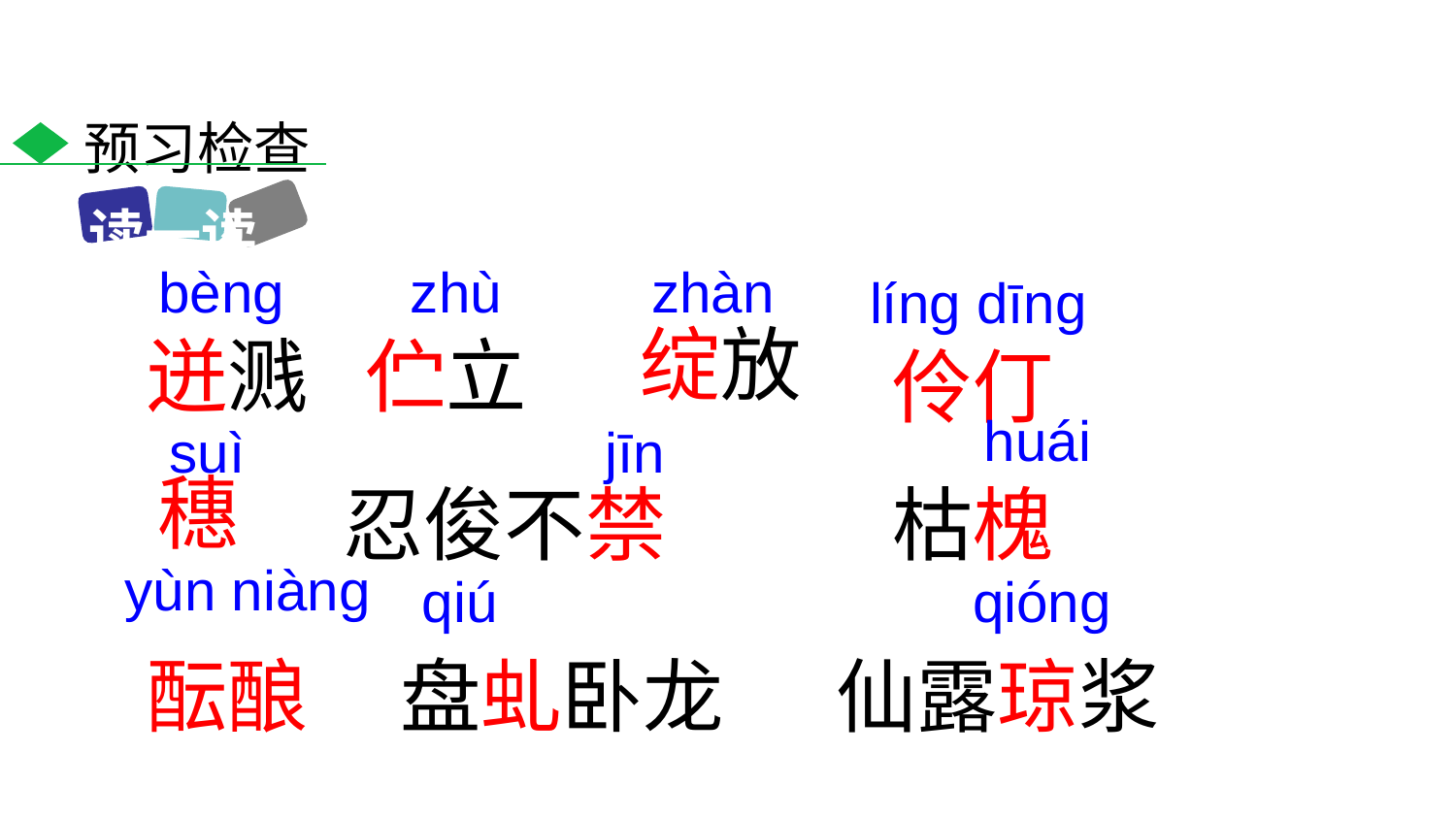

预习检查

读一读

bènɡ
zhù
zhàn
línɡ dīnɡ
绽放
迸溅
伫立
伶仃
huái
suì
jīn
穗
忍俊不禁
枯槐
yùn niàng
qiú
qiónɡ
酝酿
盘虬卧龙
仙露琼浆